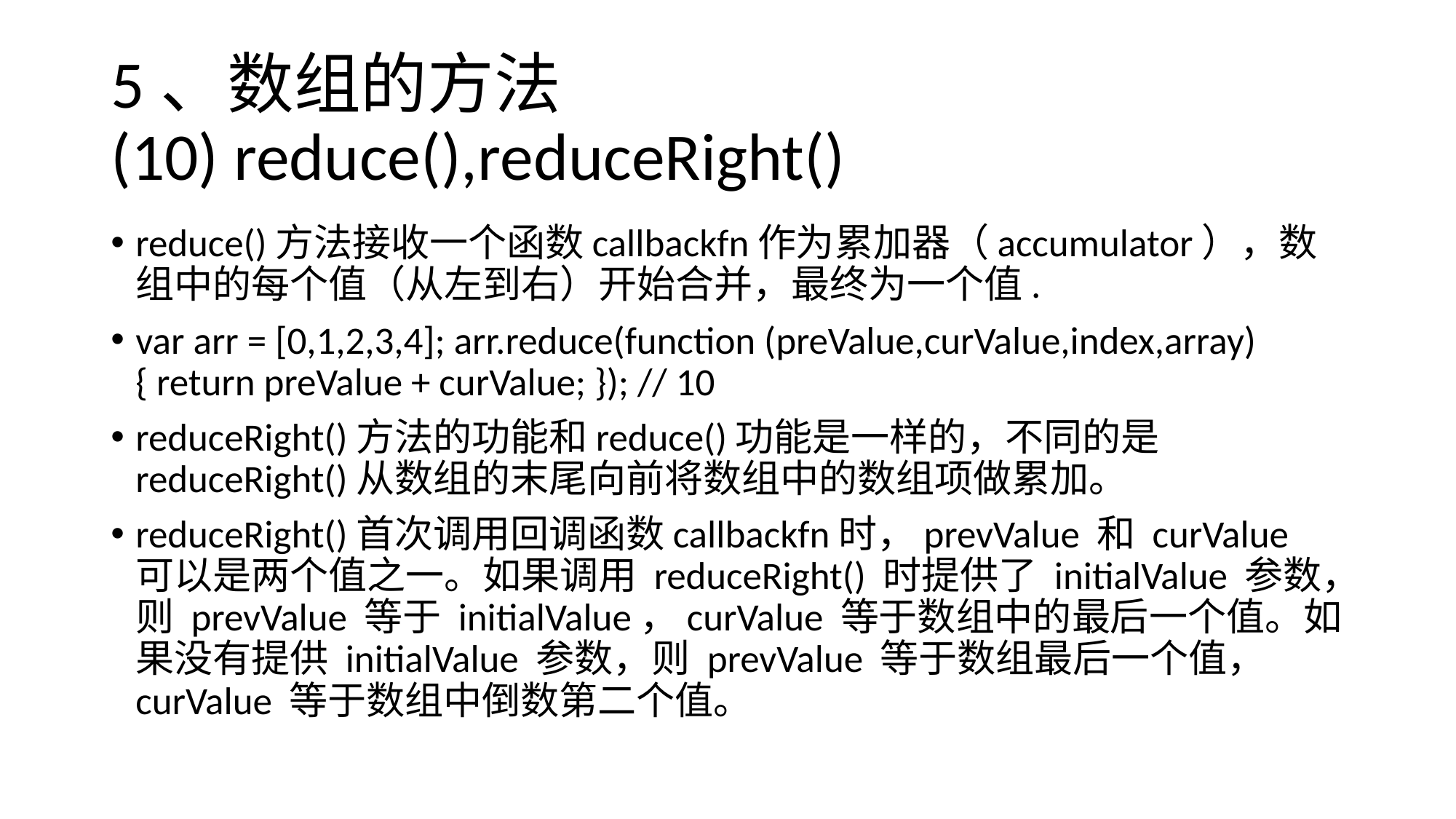

# 5、数组的方法 (10) reduce(),reduceRight()
reduce()方法接收一个函数callbackfn作为累加器（accumulator），数组中的每个值（从左到右）开始合并，最终为一个值.
var arr = [0,1,2,3,4]; arr.reduce(function (preValue,curValue,index,array) { return preValue + curValue; }); // 10
reduceRight()方法的功能和reduce()功能是一样的，不同的是reduceRight()从数组的末尾向前将数组中的数组项做累加。
reduceRight()首次调用回调函数callbackfn时，prevValue 和 curValue 可以是两个值之一。如果调用 reduceRight() 时提供了 initialValue 参数，则 prevValue 等于 initialValue，curValue 等于数组中的最后一个值。如果没有提供 initialValue 参数，则 prevValue 等于数组最后一个值， curValue 等于数组中倒数第二个值。